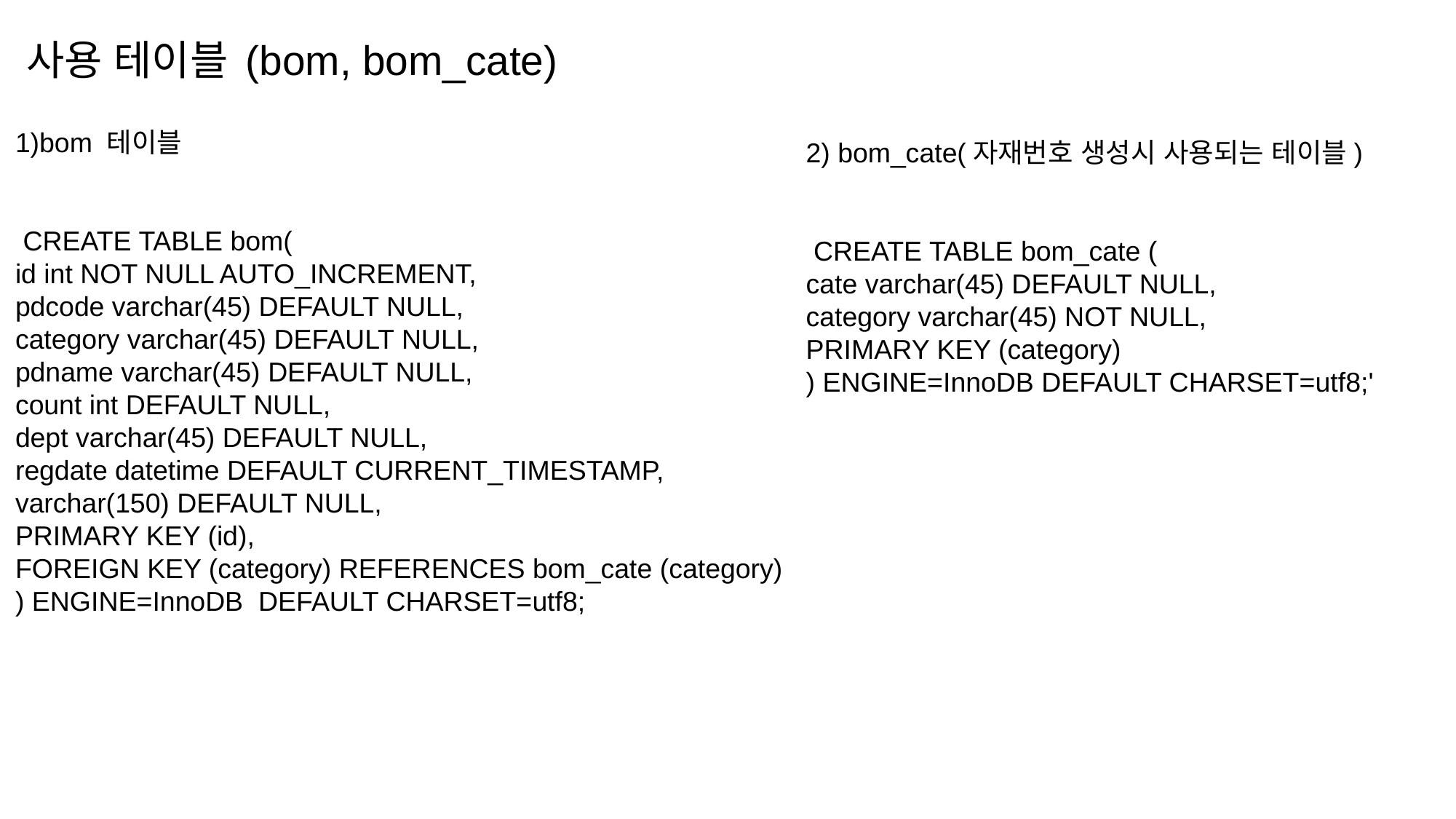

# 사용 테이블 (bom, bom_cate)
1)bom 테이블

 CREATE TABLE bom(
id int NOT NULL AUTO_INCREMENT,
pdcode varchar(45) DEFAULT NULL,
category varchar(45) DEFAULT NULL,
pdname varchar(45) DEFAULT NULL,
count int DEFAULT NULL,
dept varchar(45) DEFAULT NULL,
regdate datetime DEFAULT CURRENT_TIMESTAMP,
varchar(150) DEFAULT NULL,
PRIMARY KEY (id),
FOREIGN KEY (category) REFERENCES bom_cate (category)
) ENGINE=InnoDB  DEFAULT CHARSET=utf8;

2) bom_cate(자재번호 생성시 사용되는 테이블)

 CREATE TABLE bom_cate (
cate varchar(45) DEFAULT NULL,
category varchar(45) NOT NULL,
PRIMARY KEY (category)
) ENGINE=InnoDB DEFAULT CHARSET=utf8;'